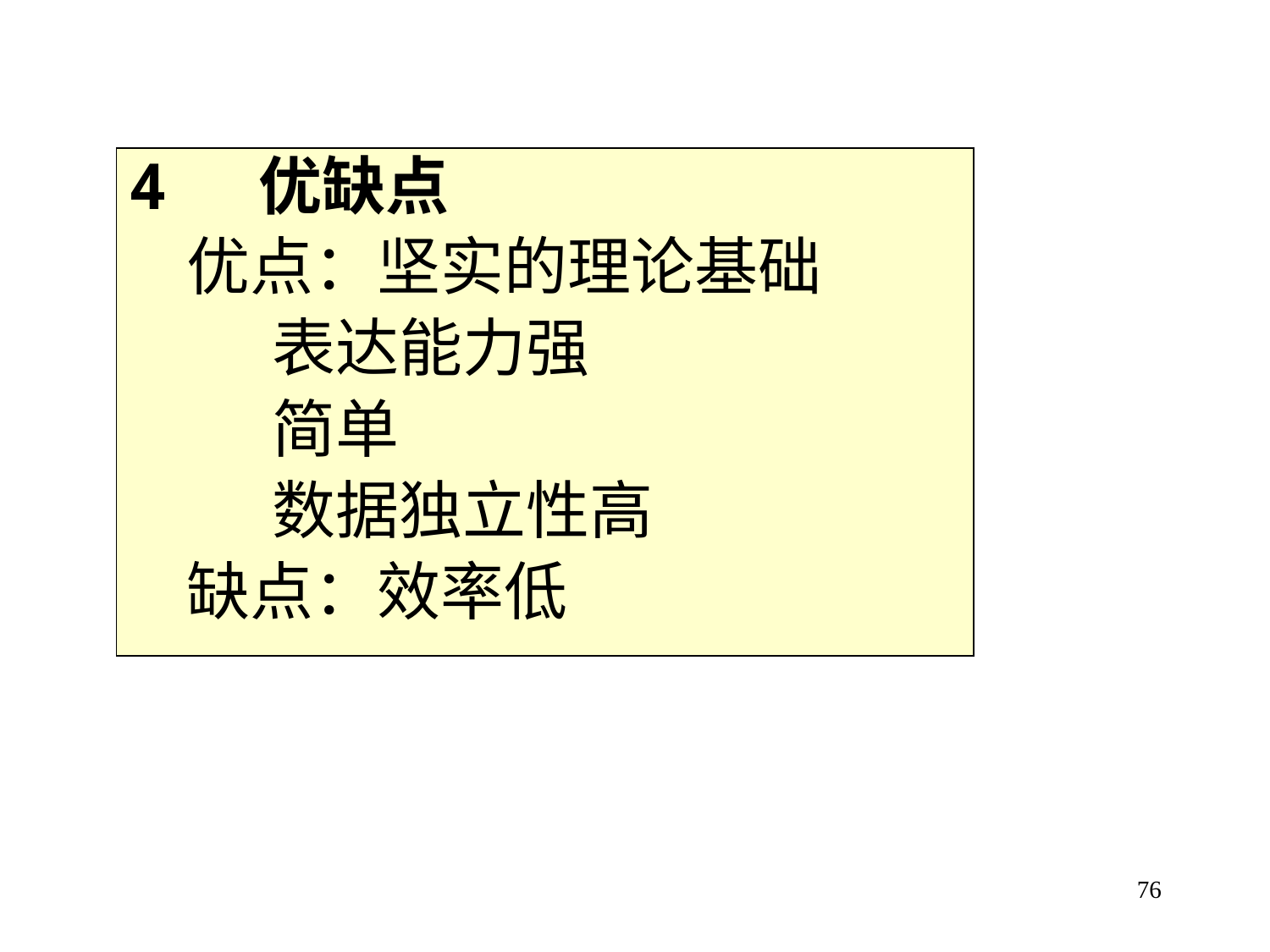

4  优缺点
   优点：坚实的理论基础
         表达能力强
         简单
         数据独立性高
   缺点：效率低
76